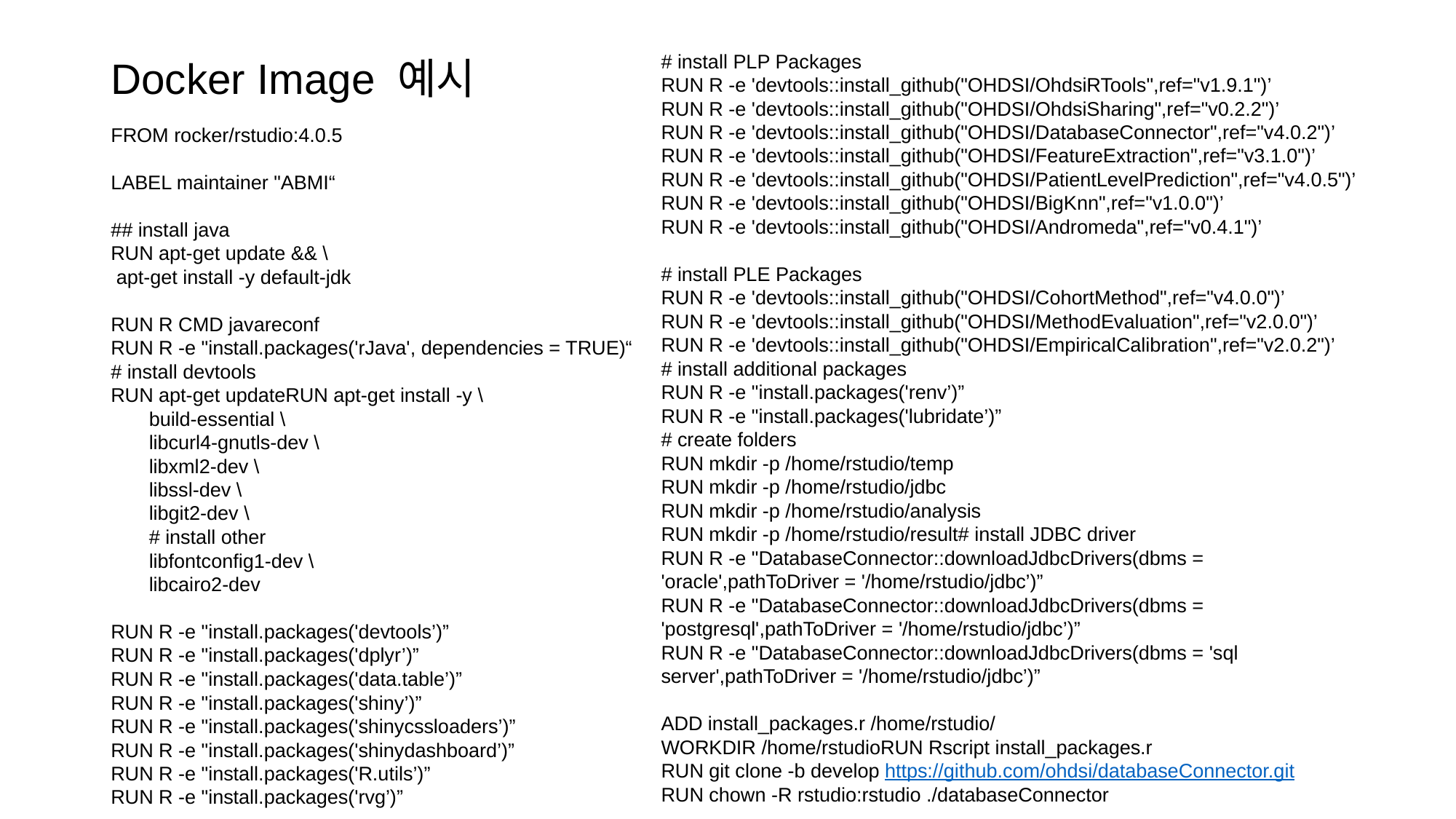

# install PLP Packages
RUN R -e 'devtools::install_github("OHDSI/OhdsiRTools",ref="v1.9.1")’
RUN R -e 'devtools::install_github("OHDSI/OhdsiSharing",ref="v0.2.2")’
RUN R -e 'devtools::install_github("OHDSI/DatabaseConnector",ref="v4.0.2")’
RUN R -e 'devtools::install_github("OHDSI/FeatureExtraction",ref="v3.1.0")’
RUN R -e 'devtools::install_github("OHDSI/PatientLevelPrediction",ref="v4.0.5")’
RUN R -e 'devtools::install_github("OHDSI/BigKnn",ref="v1.0.0")’
RUN R -e 'devtools::install_github("OHDSI/Andromeda",ref="v0.4.1")’

# install PLE Packages
RUN R -e 'devtools::install_github("OHDSI/CohortMethod",ref="v4.0.0")’
RUN R -e 'devtools::install_github("OHDSI/MethodEvaluation",ref="v2.0.0")’
RUN R -e 'devtools::install_github("OHDSI/EmpiricalCalibration",ref="v2.0.2")’
# install additional packages
RUN R -e "install.packages('renv’)”
RUN R -e "install.packages('lubridate’)”
# create folders
RUN mkdir -p /home/rstudio/temp
RUN mkdir -p /home/rstudio/jdbc
RUN mkdir -p /home/rstudio/analysis
RUN mkdir -p /home/rstudio/result# install JDBC driver
RUN R -e "DatabaseConnector::downloadJdbcDrivers(dbms = 'oracle',pathToDriver = '/home/rstudio/jdbc’)”
RUN R -e "DatabaseConnector::downloadJdbcDrivers(dbms = 'postgresql',pathToDriver = '/home/rstudio/jdbc’)”
RUN R -e "DatabaseConnector::downloadJdbcDrivers(dbms = 'sql server',pathToDriver = '/home/rstudio/jdbc’)”

ADD install_packages.r /home/rstudio/
WORKDIR /home/rstudioRUN Rscript install_packages.r
RUN git clone -b develop https://github.com/ohdsi/databaseConnector.git
RUN chown -R rstudio:rstudio ./databaseConnector
# Docker Image 예시
FROM rocker/rstudio:4.0.5

LABEL maintainer "ABMI“

## install java
RUN apt-get update && \
 apt-get install -y default-jdk

RUN R CMD javareconf
RUN R -e "install.packages('rJava', dependencies = TRUE)“
# install devtools
RUN apt-get updateRUN apt-get install -y \
       build-essential \
       libcurl4-gnutls-dev \
       libxml2-dev \
       libssl-dev \
       libgit2-dev \
       # install other
       libfontconfig1-dev \
       libcairo2-dev

RUN R -e "install.packages('devtools’)”
RUN R -e "install.packages('dplyr’)”
RUN R -e "install.packages('data.table’)”
RUN R -e "install.packages('shiny’)”
RUN R -e "install.packages('shinycssloaders’)”
RUN R -e "install.packages('shinydashboard’)”
RUN R -e "install.packages('R.utils’)”
RUN R -e "install.packages('rvg’)”